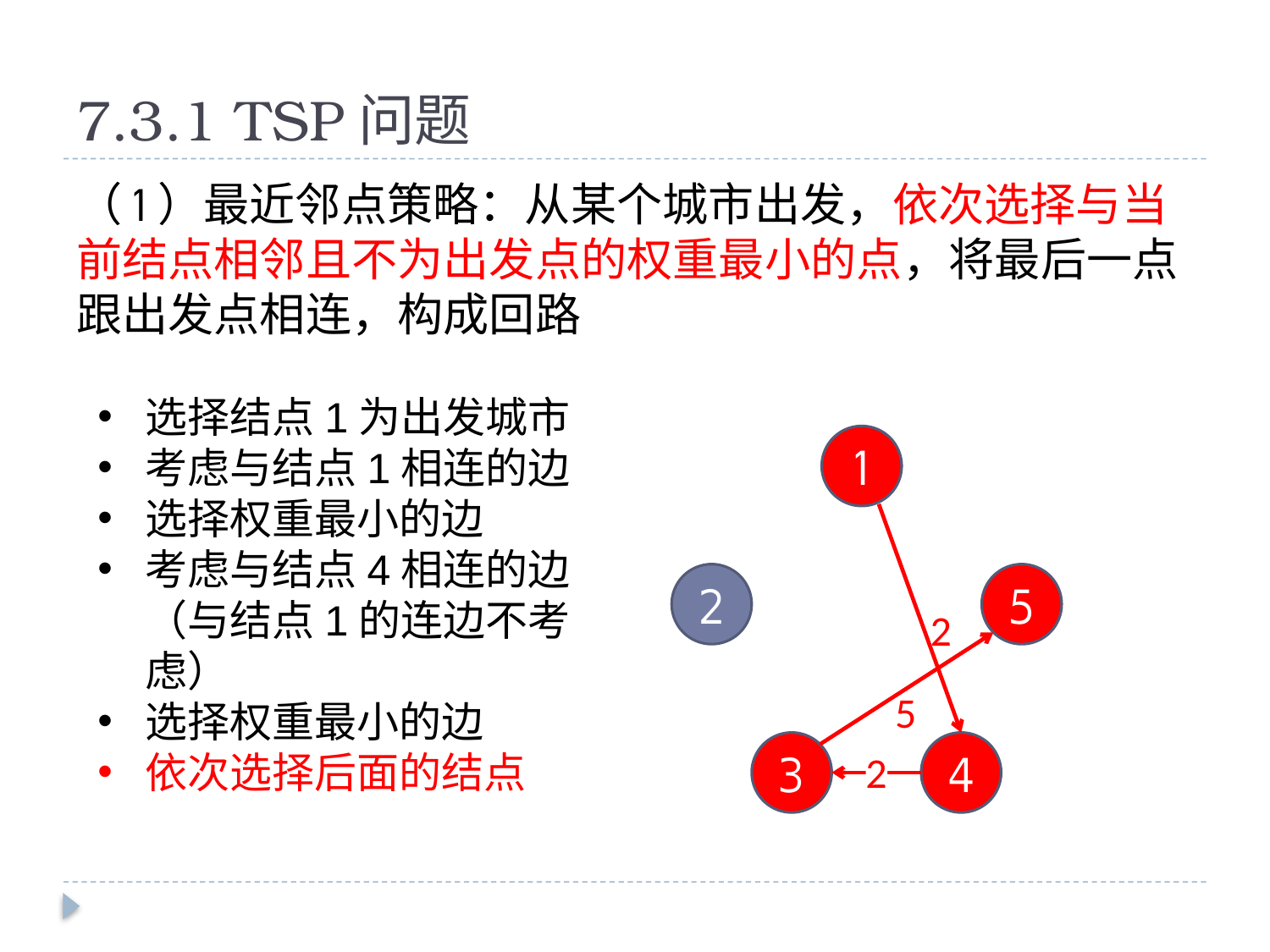

# 7.3.1 TSP问题
（1）最近邻点策略：从某个城市出发，依次选择与当前结点相邻且不为出发点的权重最小的点，将最后一点跟出发点相连，构成回路

选择结点1为出发城市
考虑与结点1相连的边
选择权重最小的边
考虑与结点4相连的边（与结点1的连边不考虑）
选择权重最小的边
依次选择后面的结点
1
2
5
2
5
3
4
2